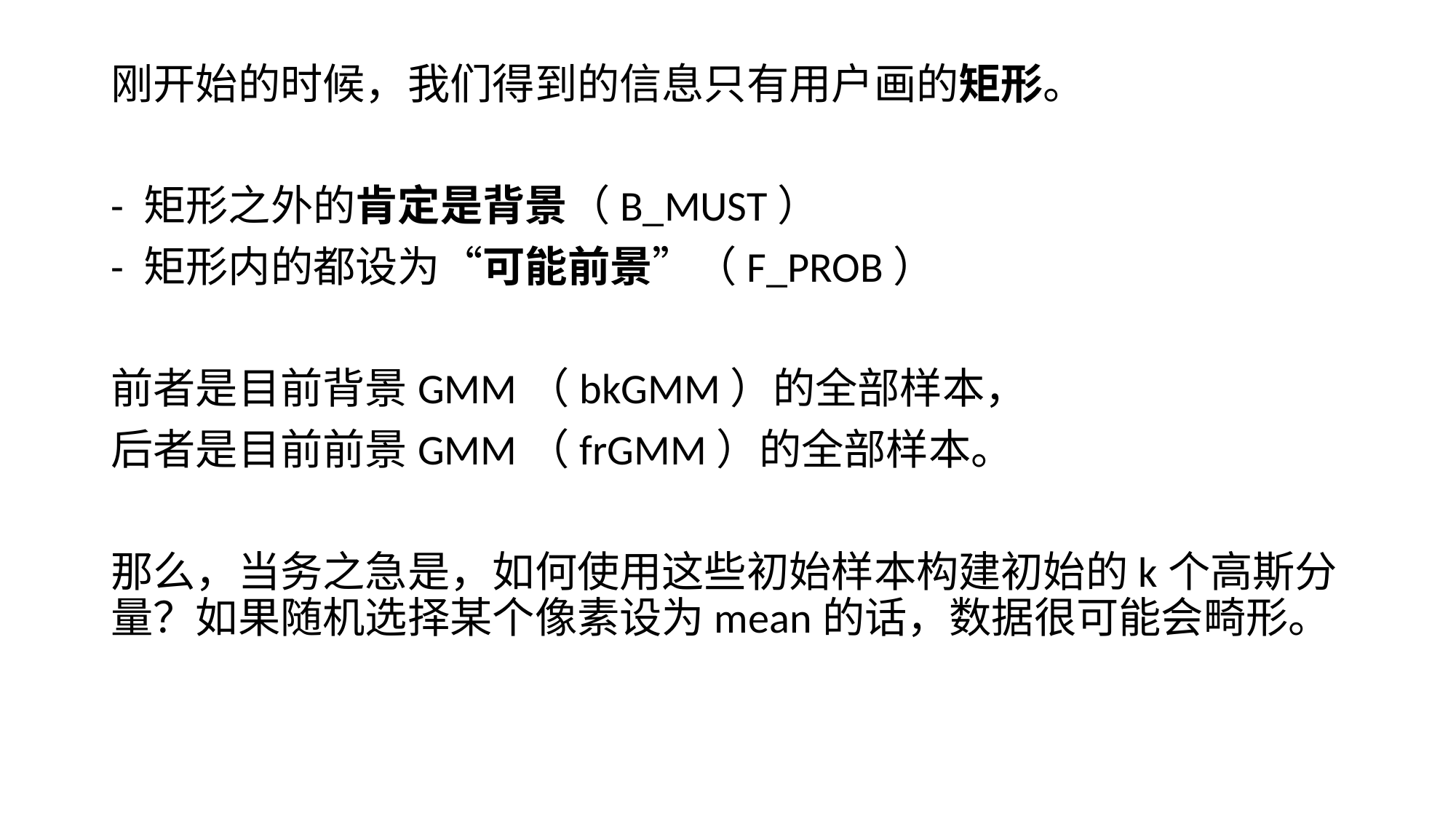

刚开始的时候，我们得到的信息只有用户画的矩形。

- 矩形之外的肯定是背景（B_MUST）
- 矩形内的都设为“可能前景”（F_PROB）

前者是目前背景GMM（bkGMM）的全部样本，
后者是目前前景GMM（frGMM）的全部样本。

那么，当务之急是，如何使用这些初始样本构建初始的k个高斯分量？如果随机选择某个像素设为mean的话，数据很可能会畸形。